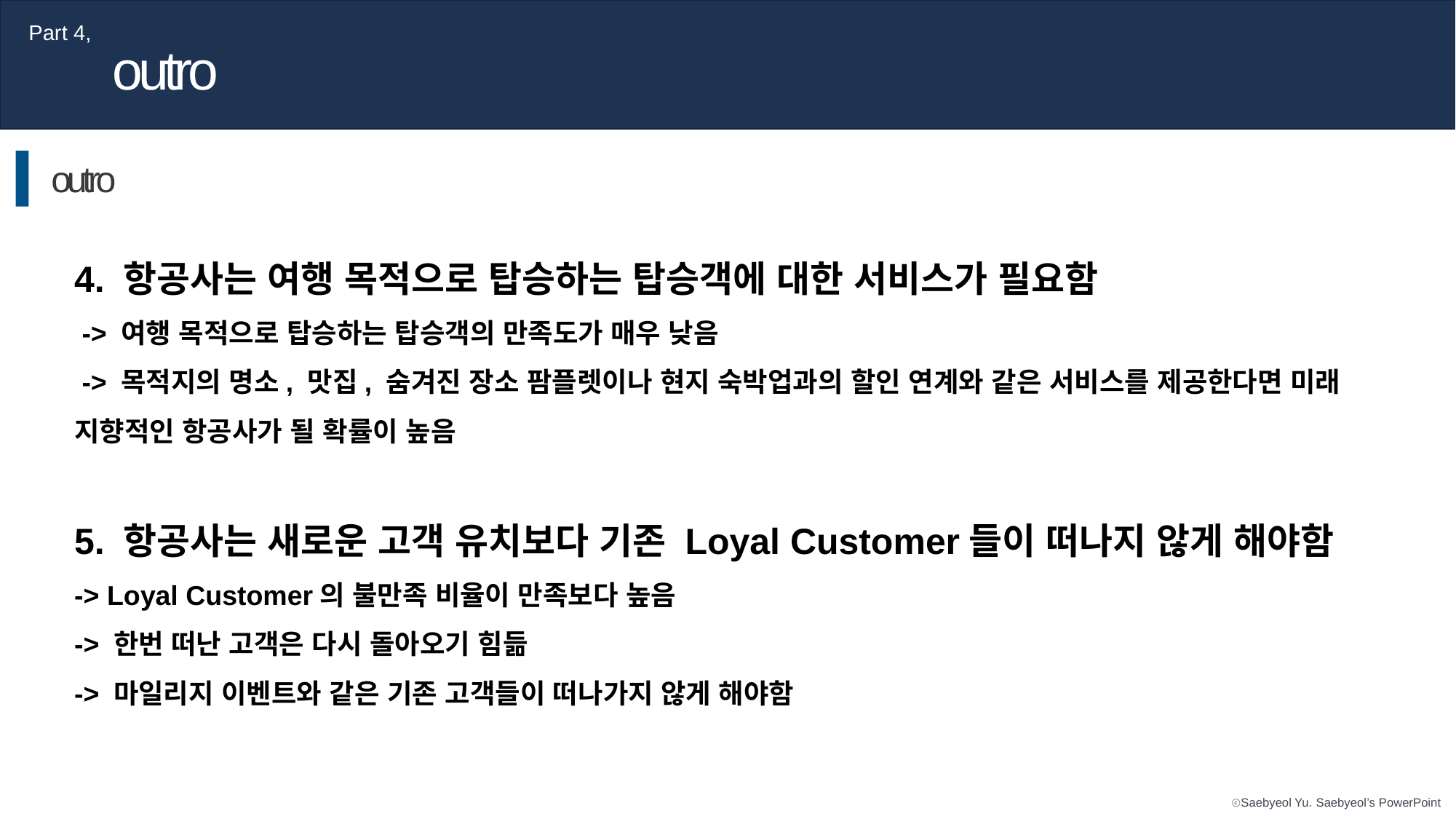

Part 4,
outro

outro
4. 항공사는 여행 목적으로 탑승하는 탑승객에 대한 서비스가 필요함
 -> 여행 목적으로 탑승하는 탑승객의 만족도가 매우 낮음
 -> 목적지의 명소, 맛집, 숨겨진 장소 팜플렛이나 현지 숙박업과의 할인 연계와 같은 서비스를 제공한다면 미래 지향적인 항공사가 될 확률이 높음

5. 항공사는 새로운 고객 유치보다 기존 Loyal Customer들이 떠나지 않게 해야함
-> Loyal Customer의 불만족 비율이 만족보다 높음
-> 한번 떠난 고객은 다시 돌아오기 힘듦
-> 마일리지 이벤트와 같은 기존 고객들이 떠나가지 않게 해야함